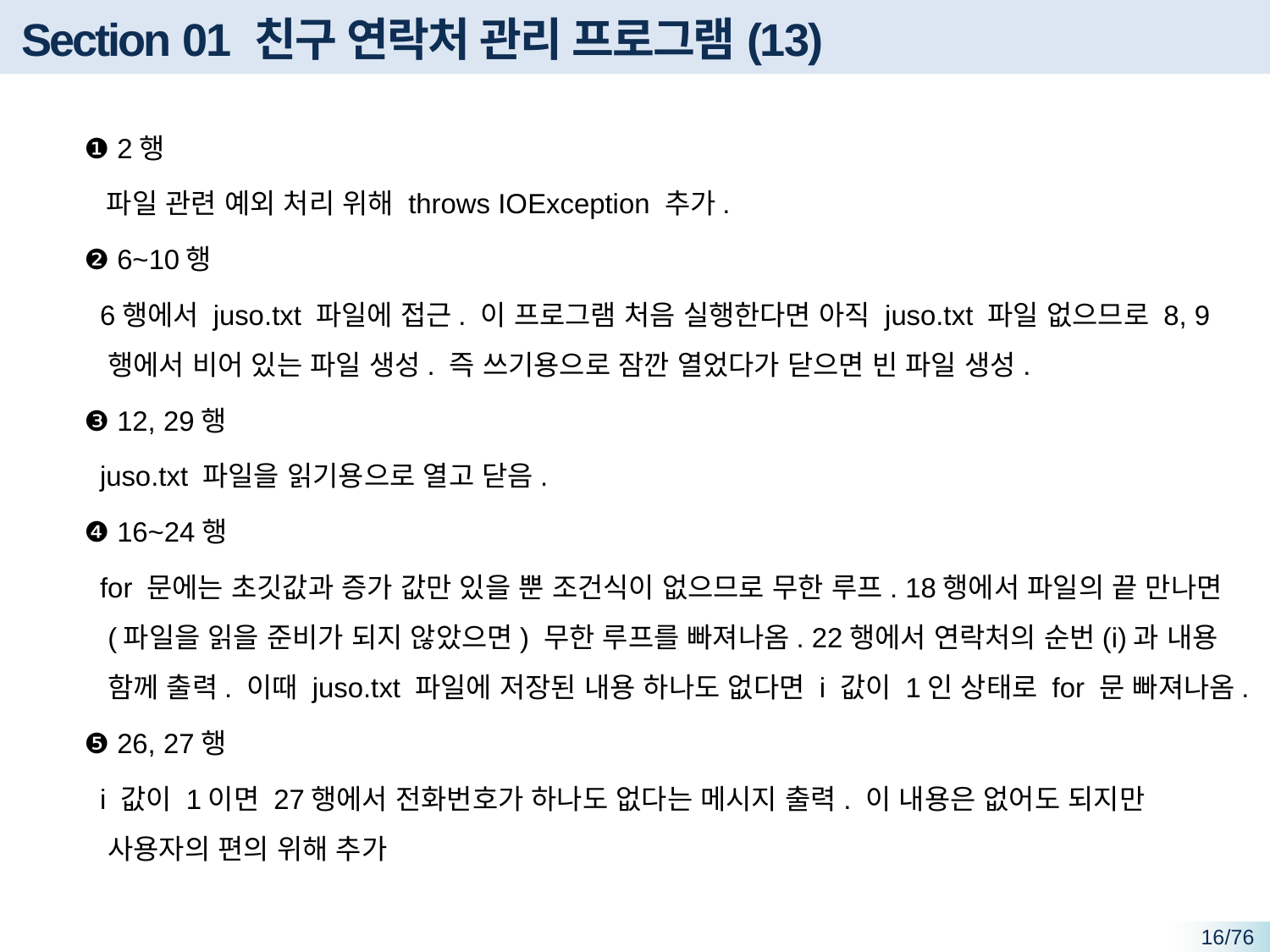

# Section 01 친구 연락처 관리 프로그램(13)
❶ 2행
  파일 관련 예외 처리 위해 throws IOException 추가.
❷ 6~10행
  6행에서 juso.txt 파일에 접근. 이 프로그램 처음 실행한다면 아직 juso.txt 파일 없으므로 8, 9행에서 비어 있는 파일 생성. 즉 쓰기용으로 잠깐 열었다가 닫으면 빈 파일 생성.
❸ 12, 29행
  juso.txt 파일을 읽기용으로 열고 닫음.
❹ 16~24행
  for 문에는 초깃값과 증가 값만 있을 뿐 조건식이 없으므로 무한 루프. 18행에서 파일의 끝 만나면(파일을 읽을 준비가 되지 않았으면) 무한 루프를 빠져나옴. 22행에서 연락처의 순번(i)과 내용 함께 출력. 이때 juso.txt 파일에 저장된 내용 하나도 없다면 i 값이 1인 상태로 for 문 빠져나옴.
❺ 26, 27행
  i 값이 1이면 27행에서 전화번호가 하나도 없다는 메시지 출력. 이 내용은 없어도 되지만 사용자의 편의 위해 추가